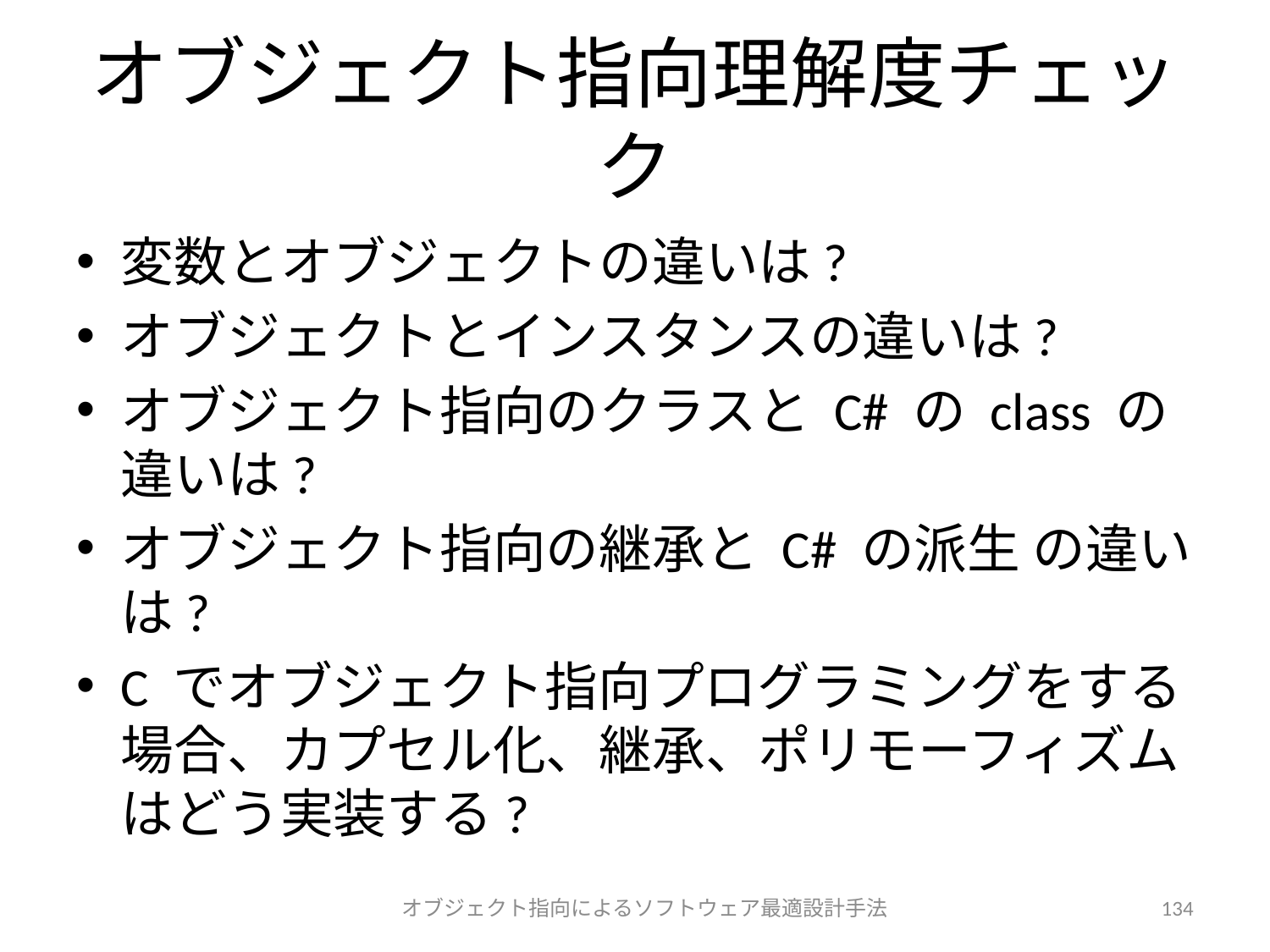

# オブジェクト指向理解度チェック
変数とオブジェクトの違いは?
オブジェクトとインスタンスの違いは?
オブジェクト指向のクラスと C# の class の違いは?
オブジェクト指向の継承と C# の派生 の違いは?
C でオブジェクト指向プログラミングをする場合、カプセル化、継承、ポリモーフィズムはどう実装する?

オブジェクト指向によるソフトウェア最適設計手法
134